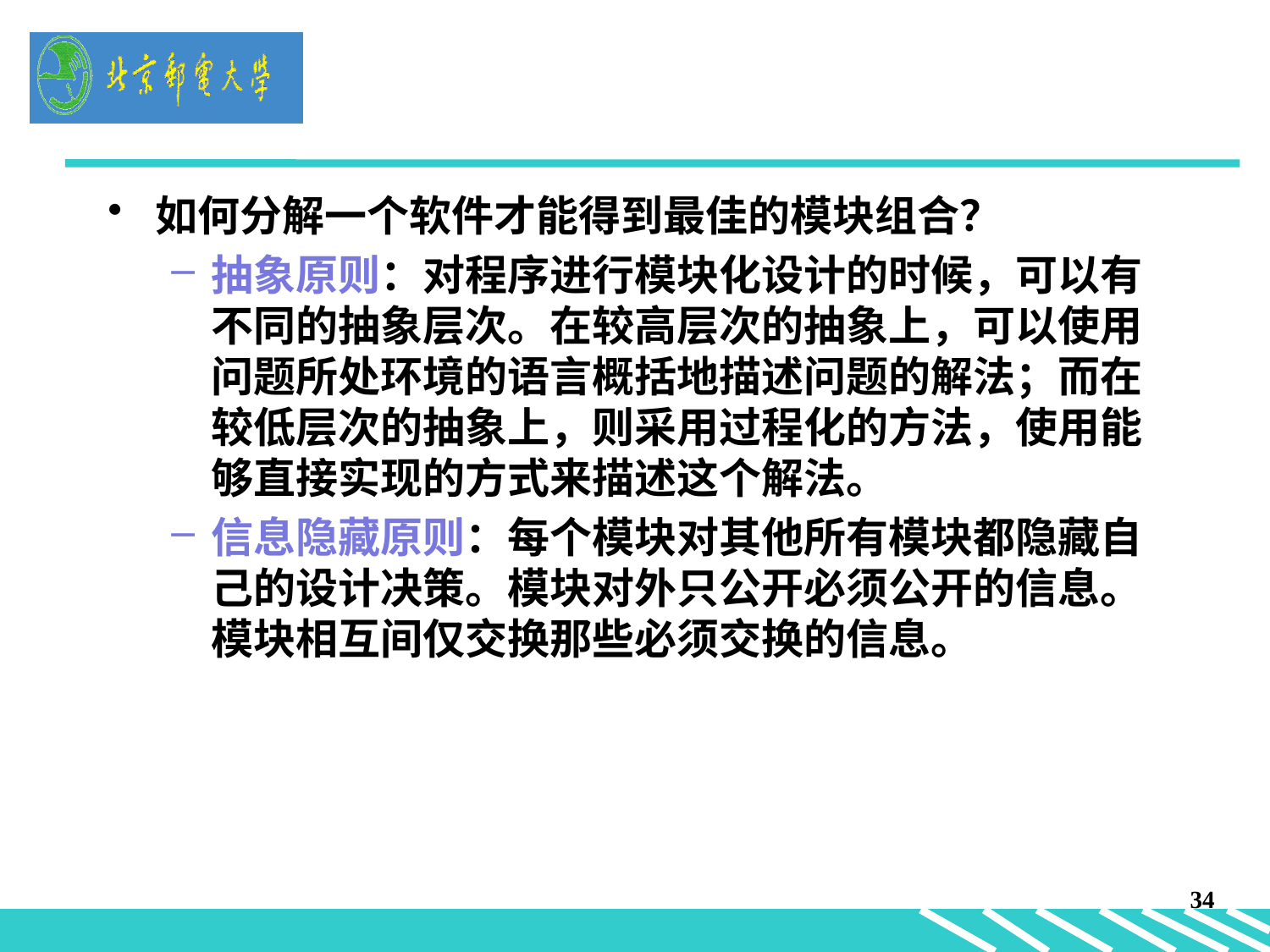

#
如何分解一个软件才能得到最佳的模块组合？
抽象原则：对程序进行模块化设计的时候，可以有不同的抽象层次。在较高层次的抽象上，可以使用问题所处环境的语言概括地描述问题的解法；而在较低层次的抽象上，则采用过程化的方法，使用能够直接实现的方式来描述这个解法。
信息隐藏原则：每个模块对其他所有模块都隐藏自己的设计决策。模块对外只公开必须公开的信息。模块相互间仅交换那些必须交换的信息。
34